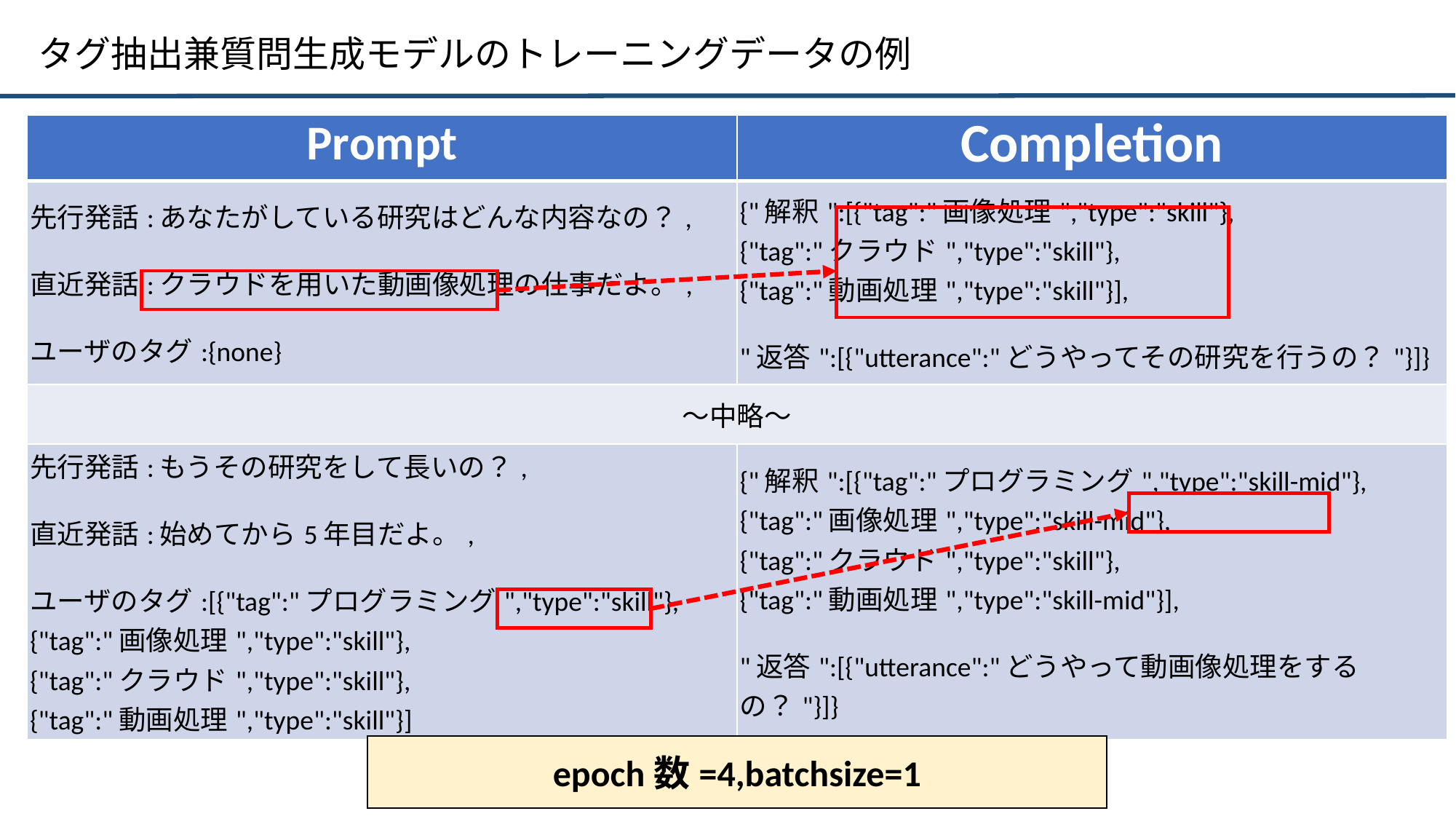

# タグ抽出兼質問生成モデルのトレーニングデータの例
| Prompt | Completion |
| --- | --- |
| 先行発話:あなたがしている研究はどんな内容なの？, 直近発話:クラウドを用いた動画像処理の仕事だよ。, ユーザのタグ:{none} | {"解釈":[{"tag":"画像処理","type":"skill"}, {"tag":"クラウド","type":"skill"}, {"tag":"動画処理","type":"skill"}], "返答":[{"utterance":"どうやってその研究を行うの？"}]} |
| ～中略～ |  |
| 先行発話:もうその研究をして長いの？, 直近発話:始めてから5年目だよ。, ユーザのタグ:[{"tag":"プログラミング","type":"skill"}, {"tag":"画像処理","type":"skill"}, {"tag":"クラウド","type":"skill"}, {"tag":"動画処理","type":"skill"}] | {"解釈":[{"tag":"プログラミング","type":"skill-mid"}, {"tag":"画像処理","type":"skill-mid"}, {"tag":"クラウド","type":"skill"}, {"tag":"動画処理","type":"skill-mid"}], "返答":[{"utterance":"どうやって動画像処理をするの？"}]} |

epoch数=4,batchsize=1